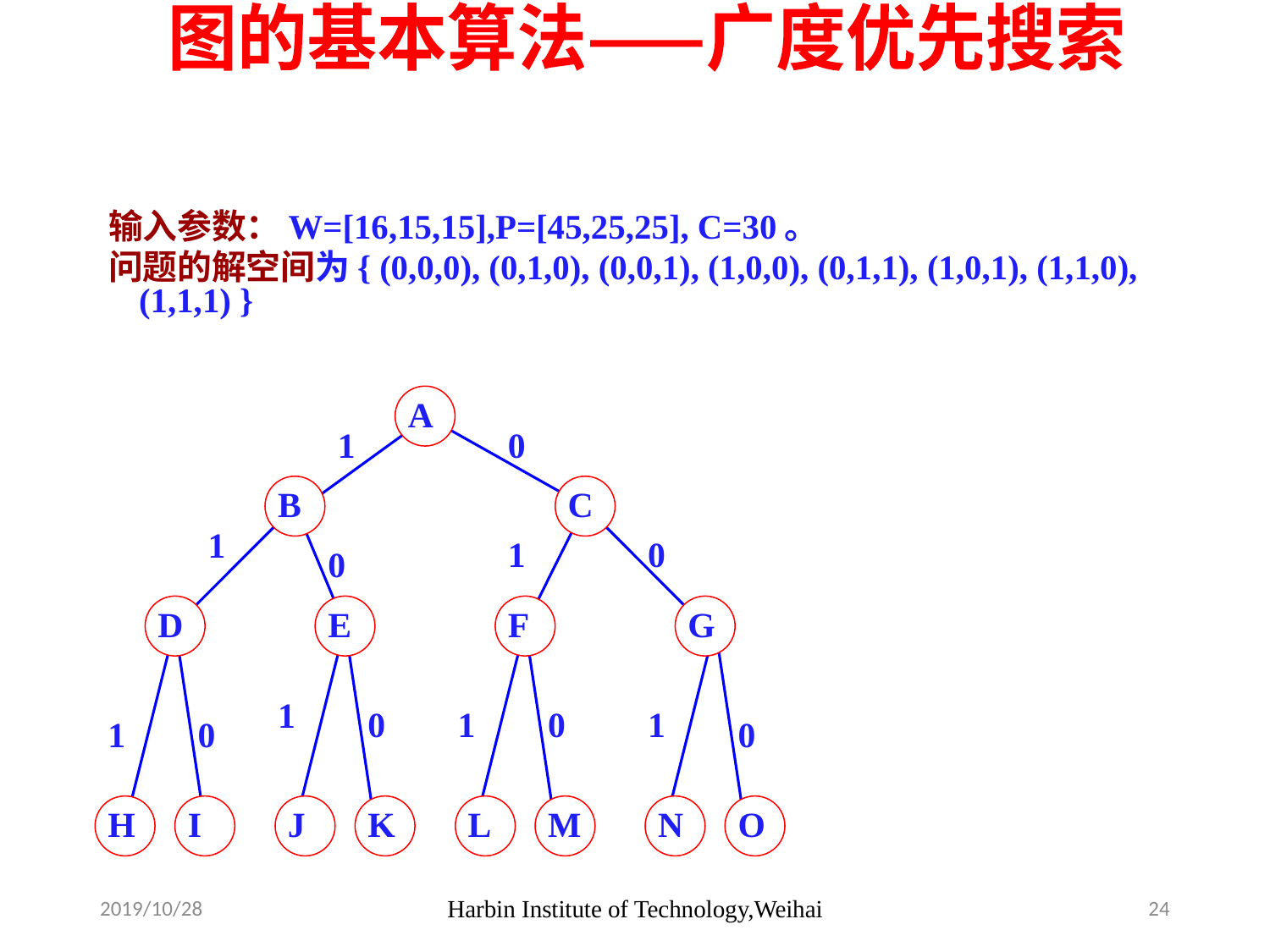

图的基本算法——广度优先搜索
输入参数：W=[16,15,15],P=[45,25,25], C=30。
问题的解空间为{ (0,0,0), (0,1,0), (0,0,1), (1,0,0), (0,1,1), (1,0,1), (1,1,0), (1,1,1) }

A

1
0
B
C
1
1
0
0
D
E
F
G
1
0
1
0
1
1
0
0
H
I
J
K
L
M
N
O
2019/10/28
Harbin Institute of Technology,Weihai
24